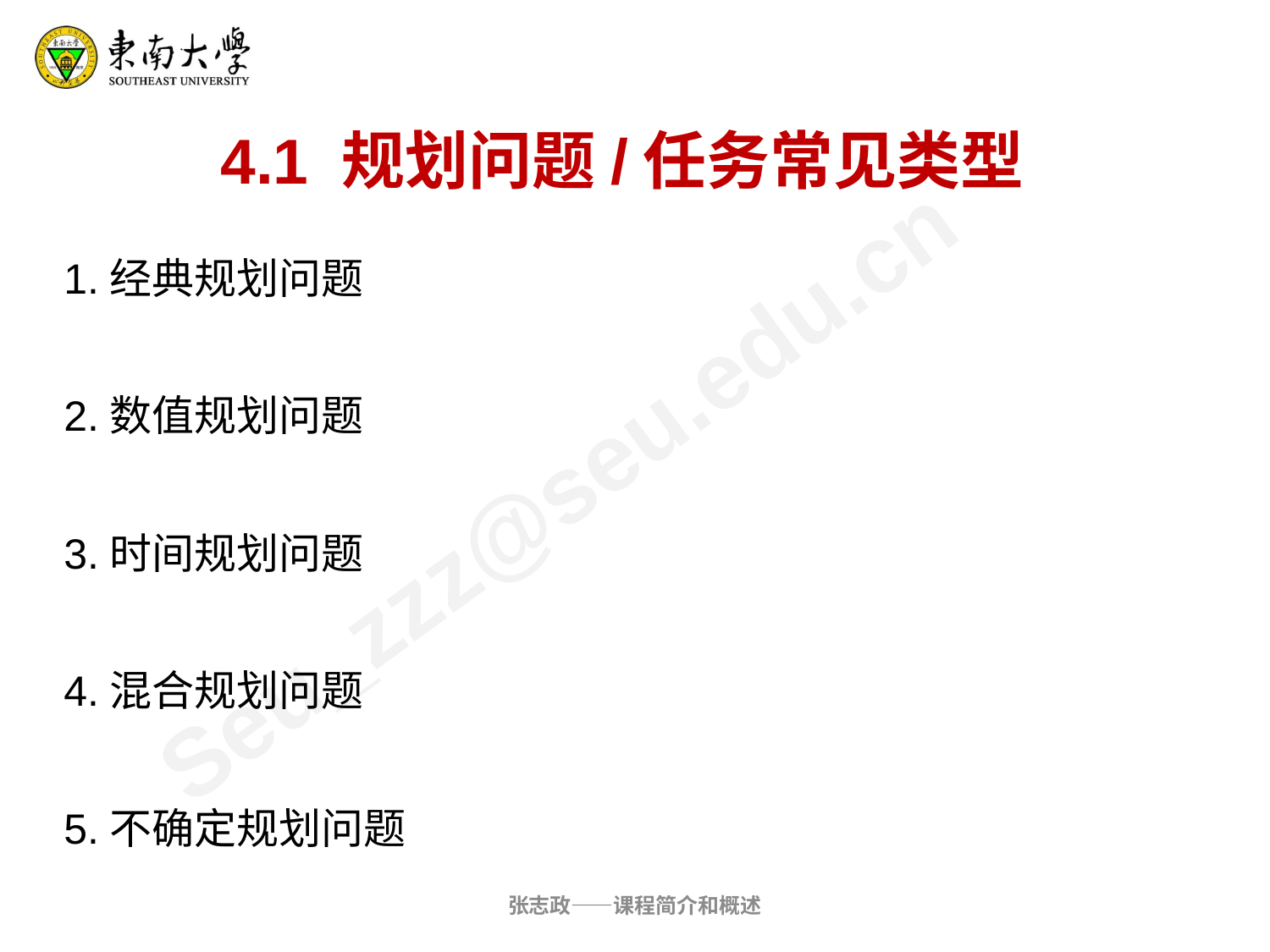

4.1 规划问题/任务常见类型
1.经典规划问题
2.数值规划问题
3.时间规划问题
4.混合规划问题
5.不确定规划问题

张志政——课程简介和概述
35